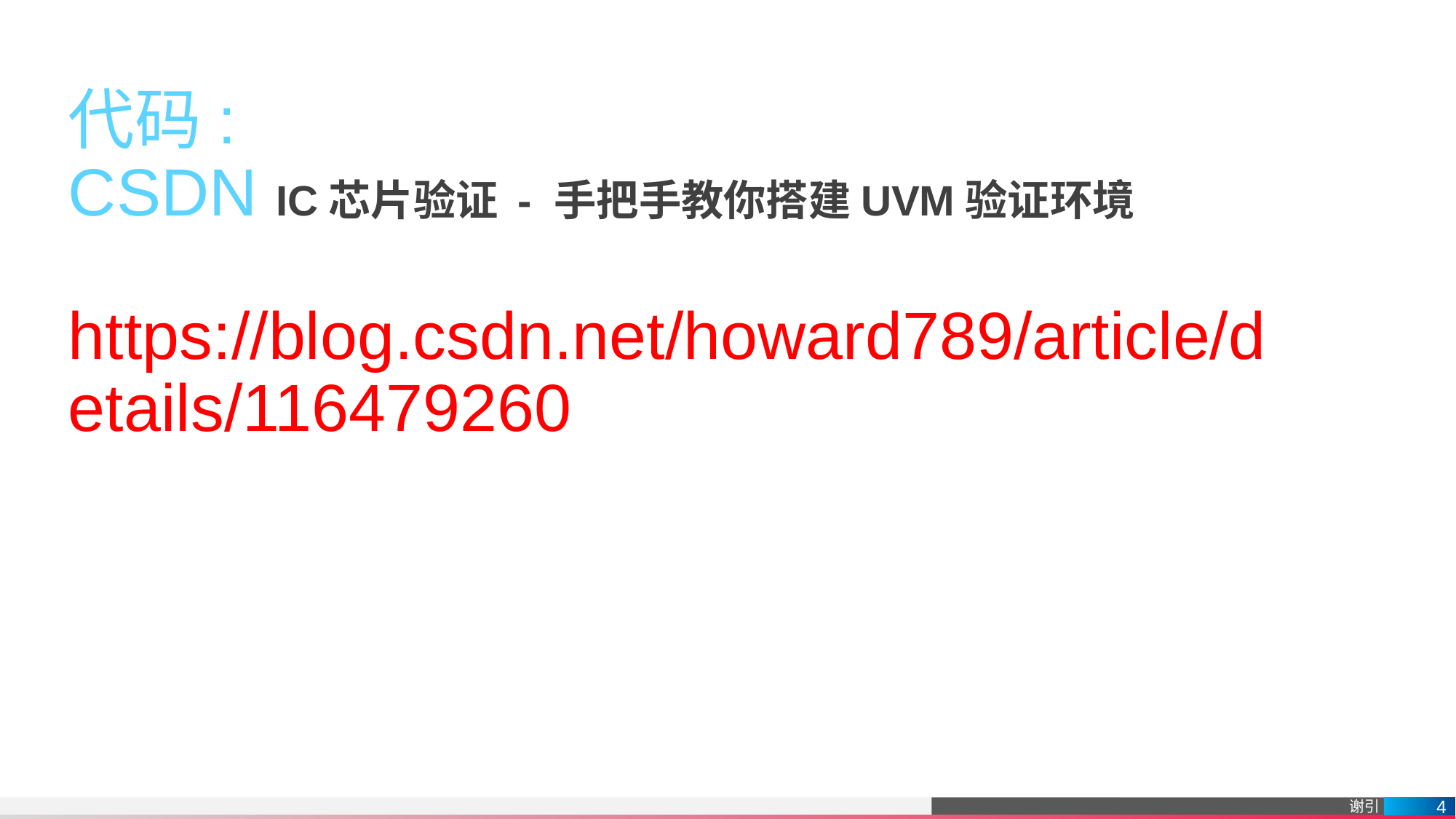

# 代码: CSDN IC芯片验证 - 手把手教你搭建UVM验证环境 https://blog.csdn.net/howard789/article/details/116479260
4